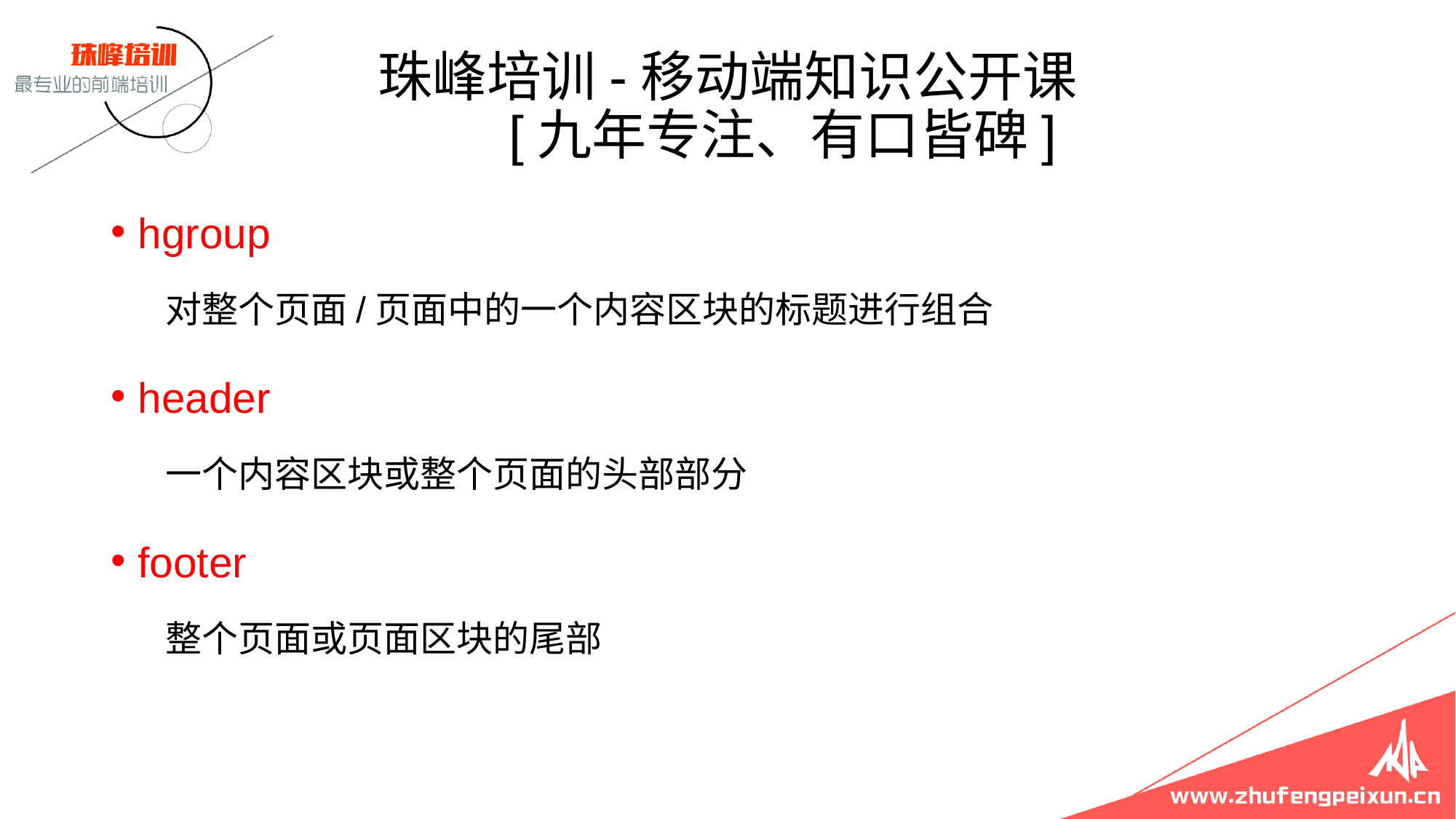

# 珠峰培训-移动端知识公开课 [九年专注、有口皆碑]
hgroup
对整个页面/页面中的一个内容区块的标题进行组合
header
一个内容区块或整个页面的头部部分
footer
整个页面或页面区块的尾部